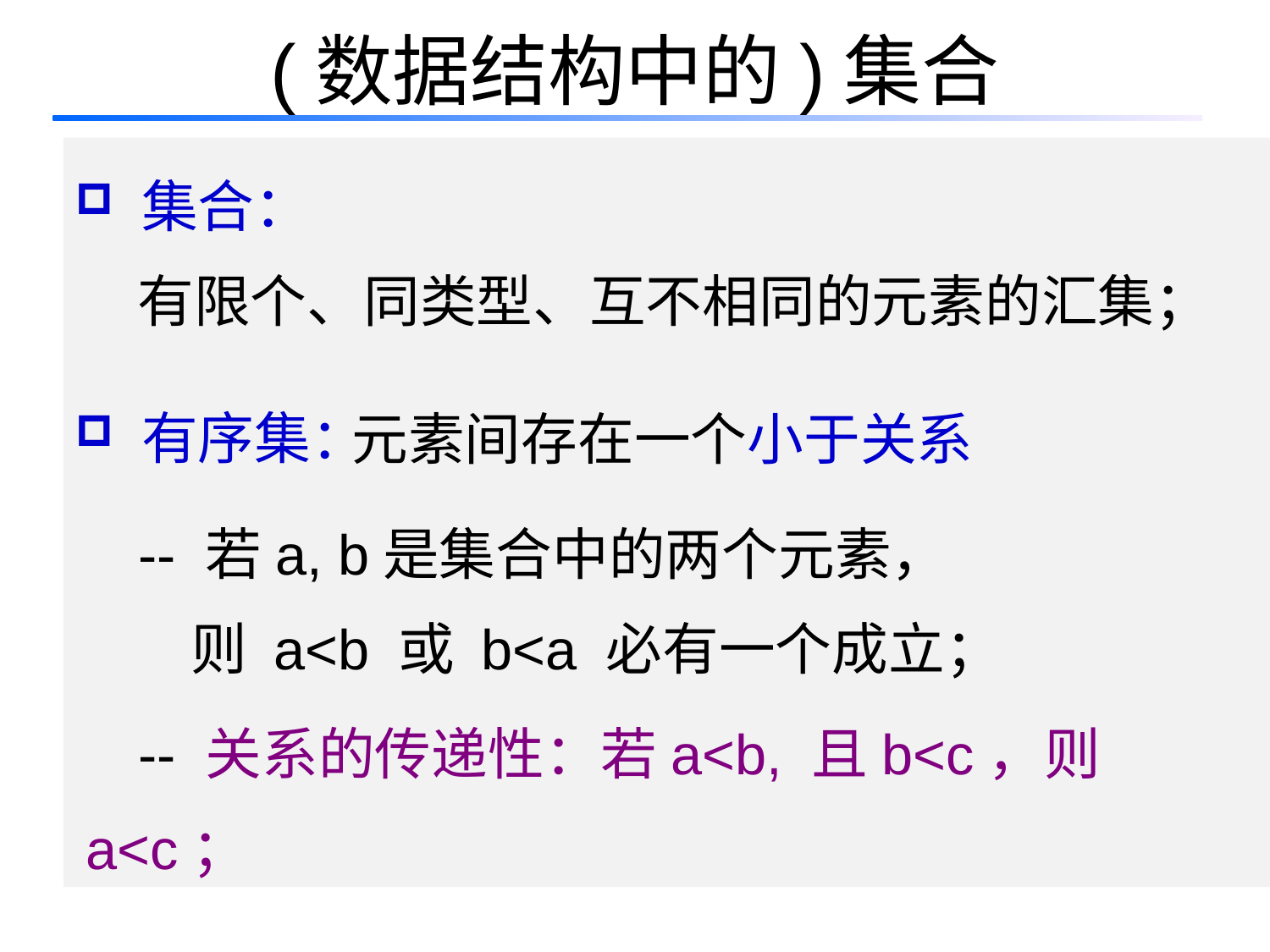

# (数据结构中的)集合

 集合：
   有限个、同类型、互不相同的元素的汇集；
 有序集：
    -- 若a, b是集合中的两个元素，
        则 a<b 或 b<a 必有一个成立；
    -- 关系的传递性：若a<b, 且b<c，则a<c；
元素间存在一个小于关系